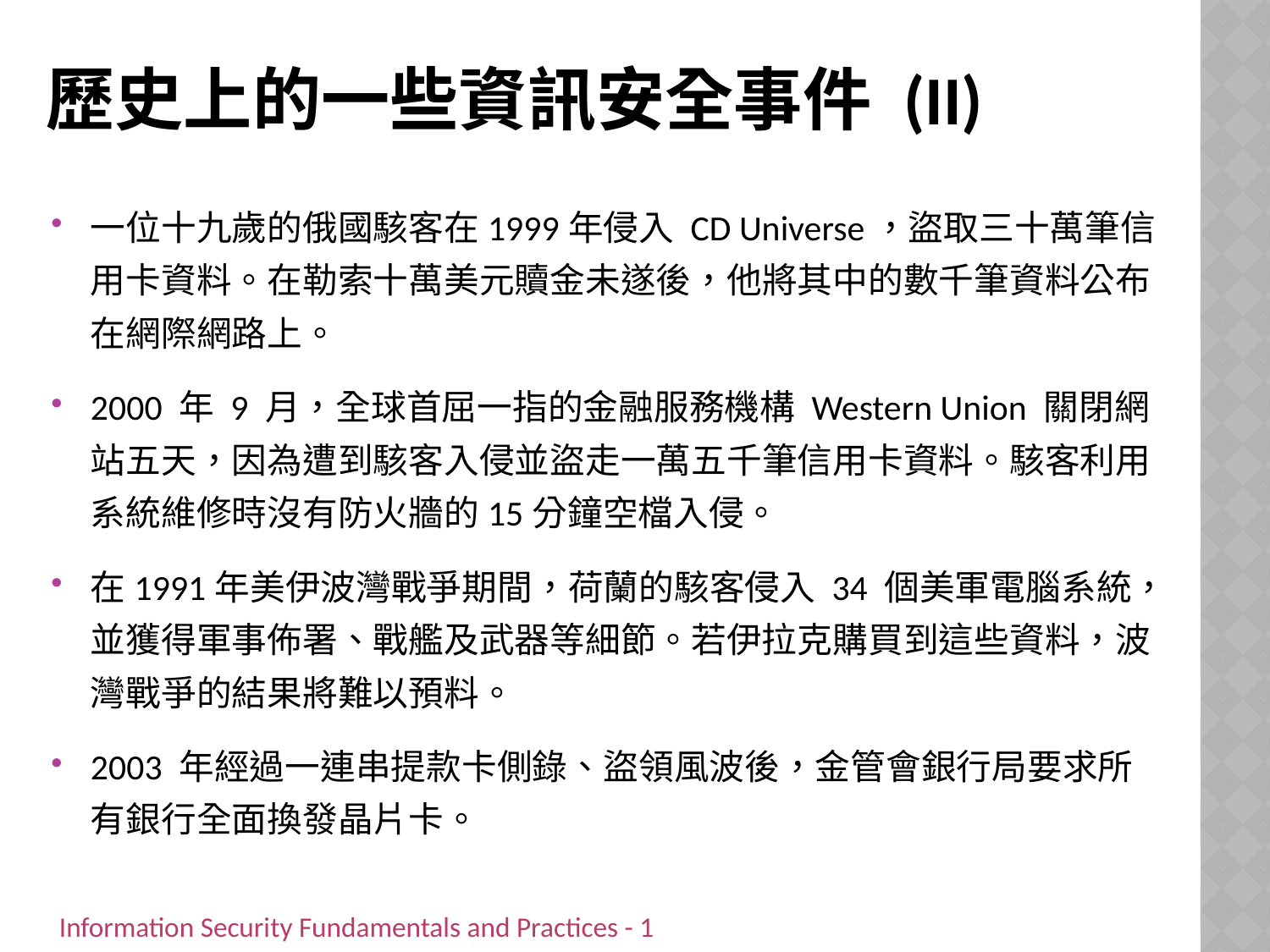

# 歷史上的一些資訊安全事件 (II)
一位十九歲的俄國駭客在1999年侵入 CD Universe，盜取三十萬筆信用卡資料。在勒索十萬美元贖金未遂後，他將其中的數千筆資料公布在網際網路上。
2000 年 9 月，全球首屈一指的金融服務機構 Western Union 關閉網站五天，因為遭到駭客入侵並盜走一萬五千筆信用卡資料。駭客利用系統維修時沒有防火牆的15分鐘空檔入侵。
在1991年美伊波灣戰爭期間，荷蘭的駭客侵入 34 個美軍電腦系統，並獲得軍事佈署、戰艦及武器等細節。若伊拉克購買到這些資料，波灣戰爭的結果將難以預料。
2003 年經過一連串提款卡側錄、盜領風波後，金管會銀行局要求所有銀行全面換發晶片卡。